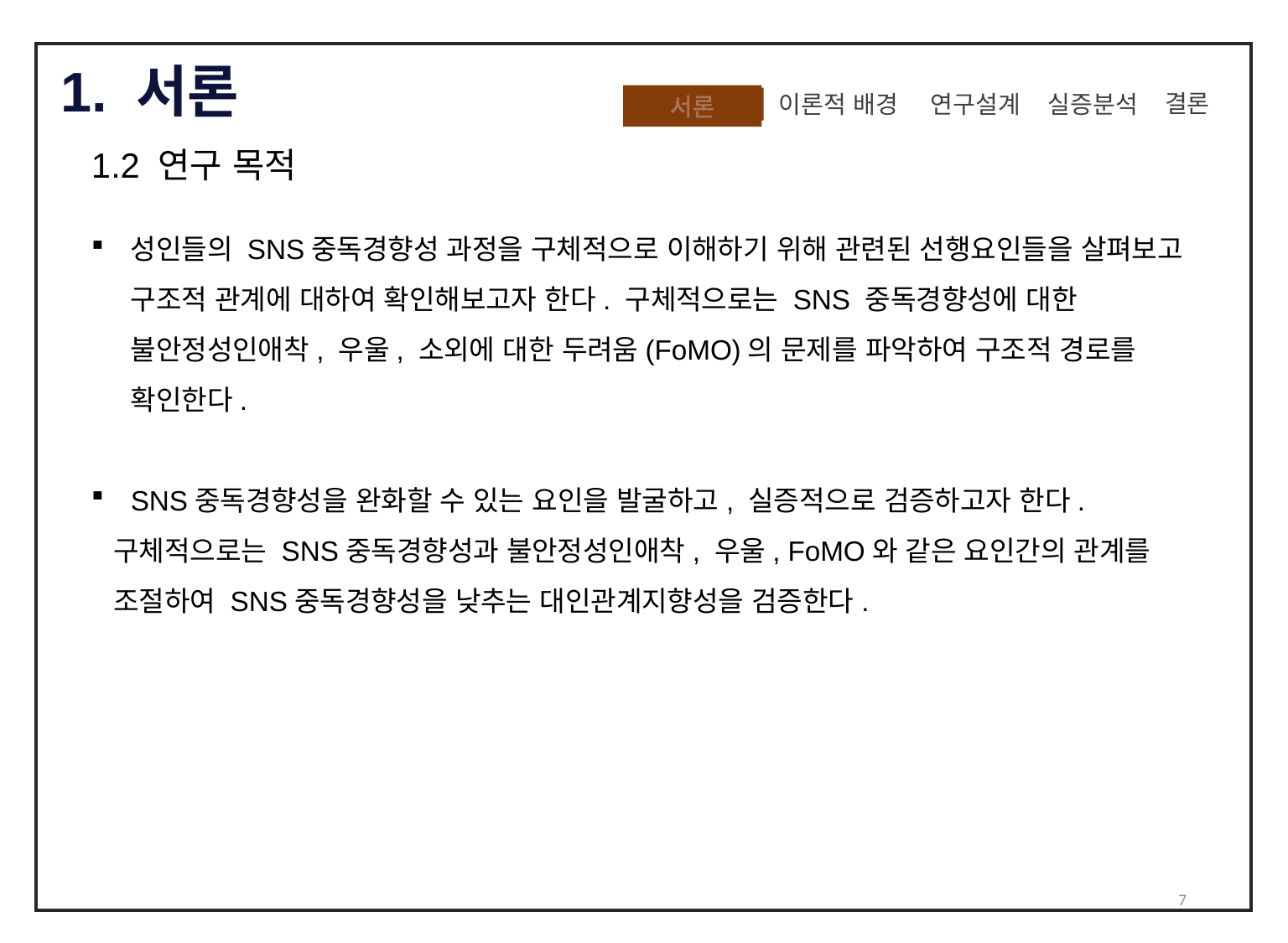

1. 서론
 결론
실증분석
이론적 배경
 연구설계
서론

1.2 연구 목적

성인들의 SNS중독경향성 과정을 구체적으로 이해하기 위해 관련된 선행요인들을 살펴보고 구조적 관계에 대하여 확인해보고자 한다. 구체적으로는 SNS 중독경향성에 대한 불안정성인애착, 우울, 소외에 대한 두려움(FoMO)의 문제를 파악하여 구조적 경로를 확인한다.

SNS중독경향성을 완화할 수 있는 요인을 발굴하고, 실증적으로 검증하고자 한다.
  구체적으로는 SNS중독경향성과 불안정성인애착, 우울, FoMO와 같은 요인간의 관계를
  조절하여 SNS중독경향성을 낮추는 대인관계지향성을 검증한다.
7